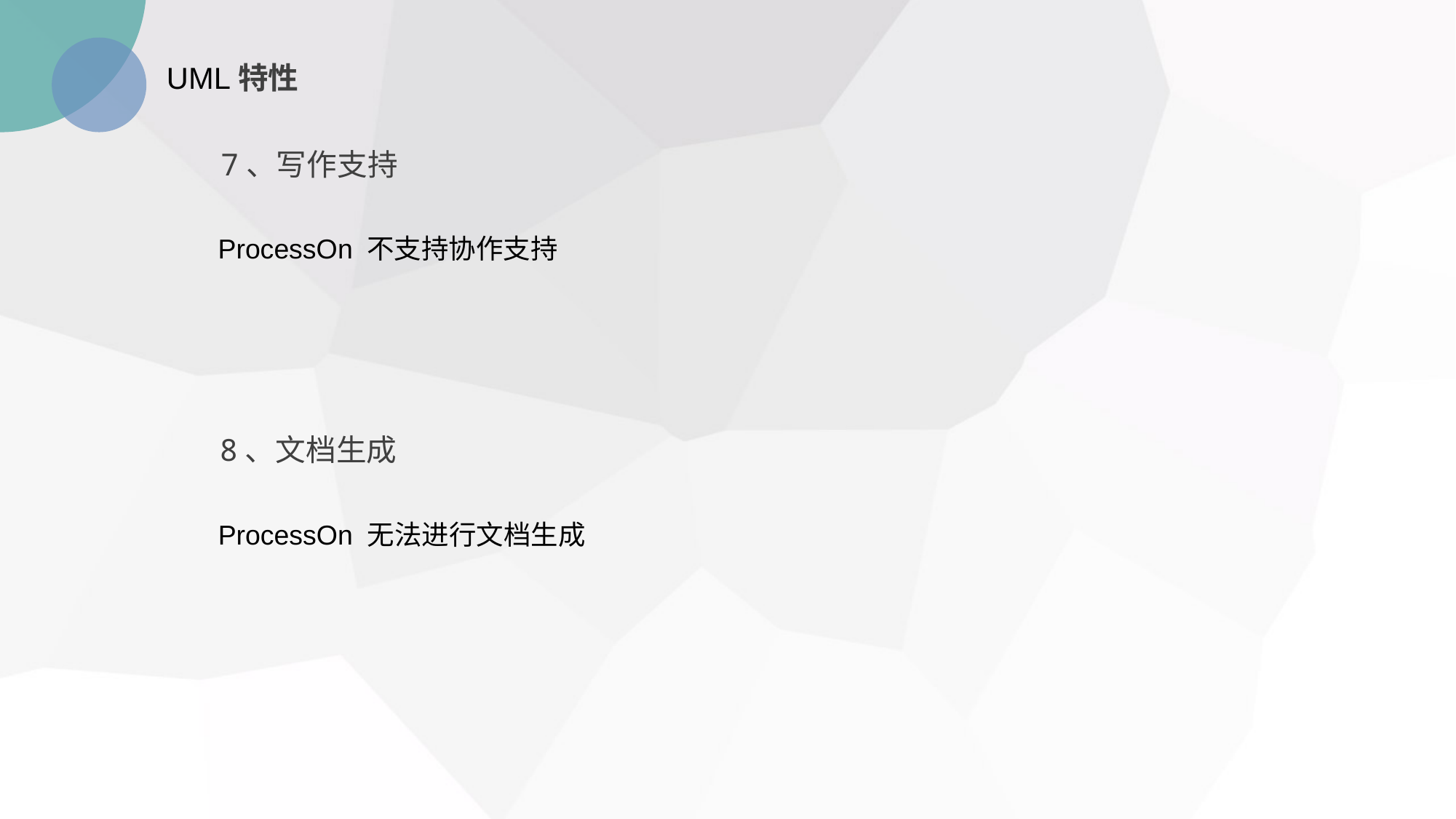

UML特性
7、写作支持
ProcessOn 不支持协作支持
8、文档生成
ProcessOn 无法进行文档生成